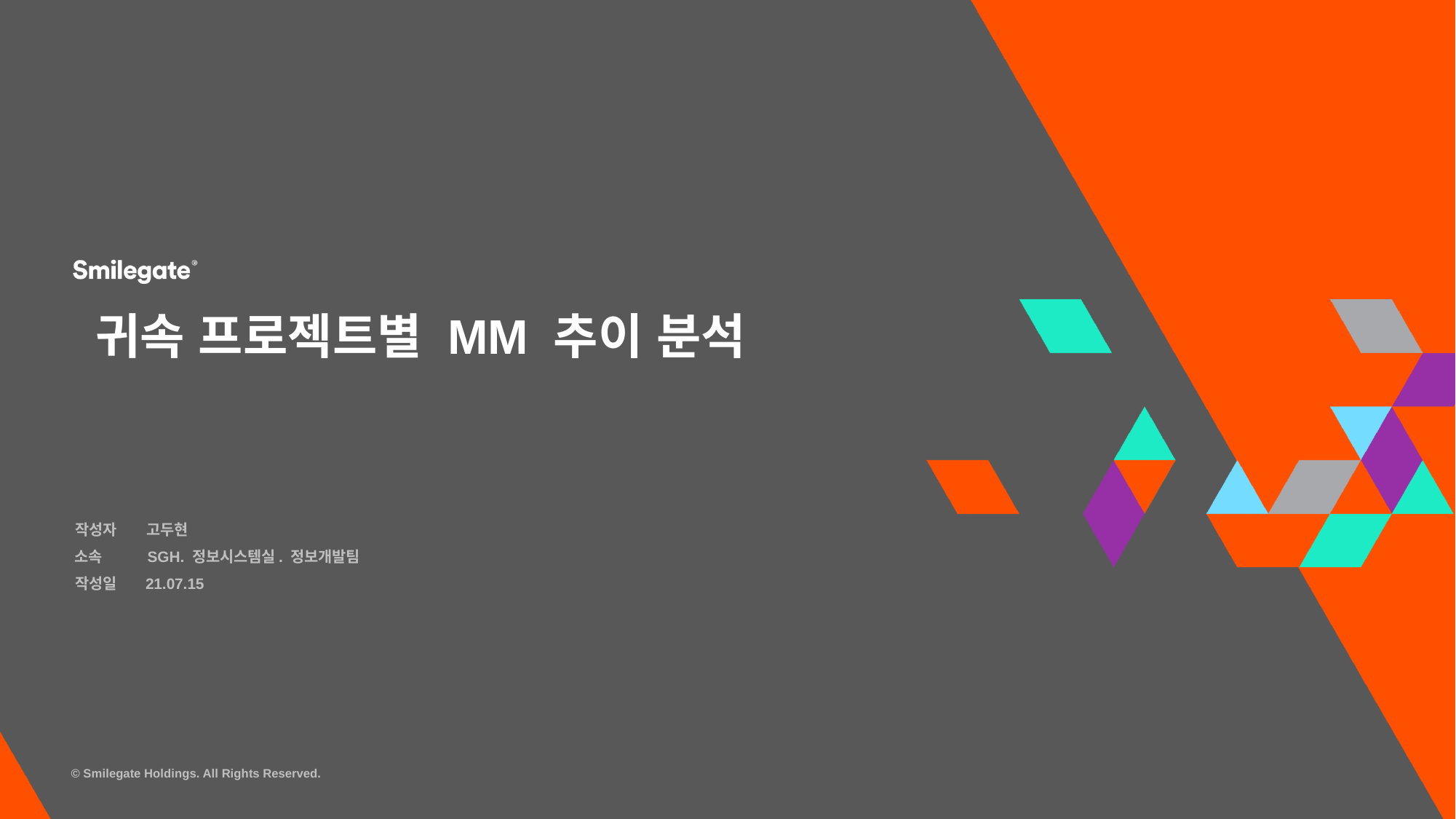

귀속 프로젝트별 MM 추이 분석
고두현
작성자
SGH. 정보시스템실. 정보개발팀
소속
21.07.15
작성일